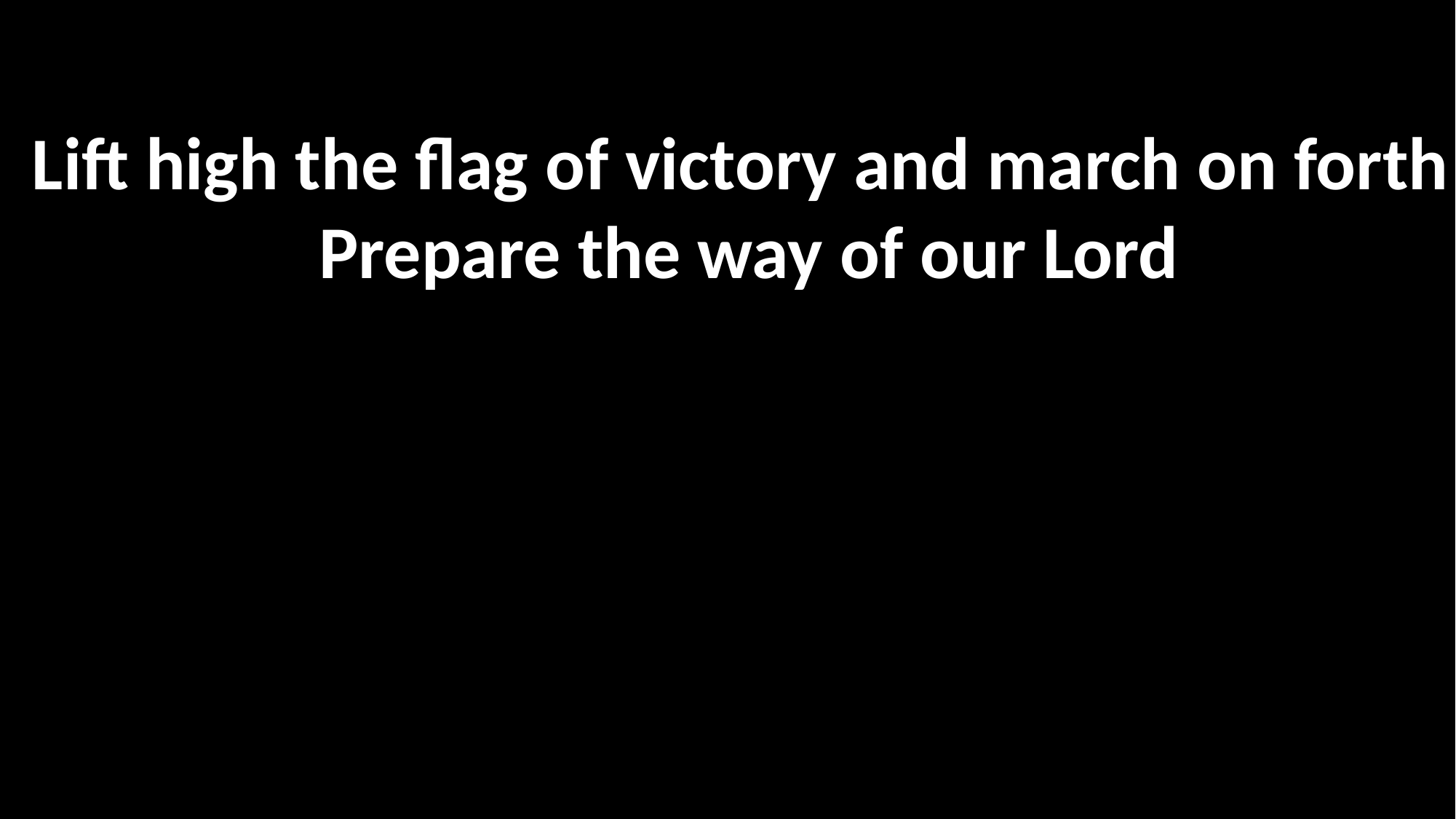

# 승리의 기 높이 들고 전진하라
주님 오실 길 예비하라

高舉勝利的旗幟，勇往直前
為我主耶穌預備道路

Lift high the flag of victory and march on forth
Prepare the way of our Lord